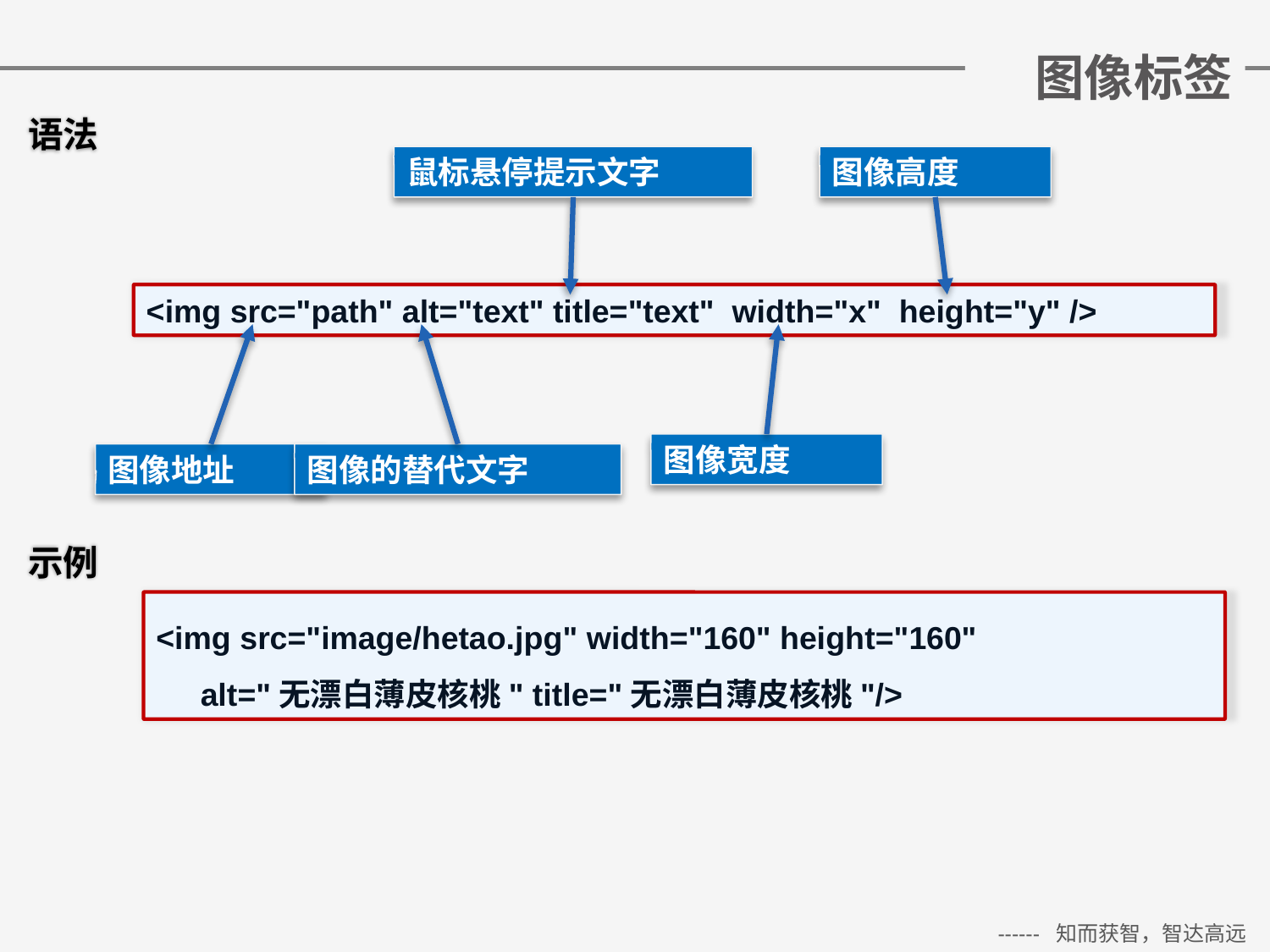

# 图像标签
语法
鼠标悬停提示文字
图像高度
<img src="path" alt="text" title="text"  width="x"  height="y" />
图像宽度
图像地址
图像的替代文字
示例
<img src="image/hetao.jpg" width="160" height="160"
     alt="无漂白薄皮核桃" title="无漂白薄皮核桃"/>